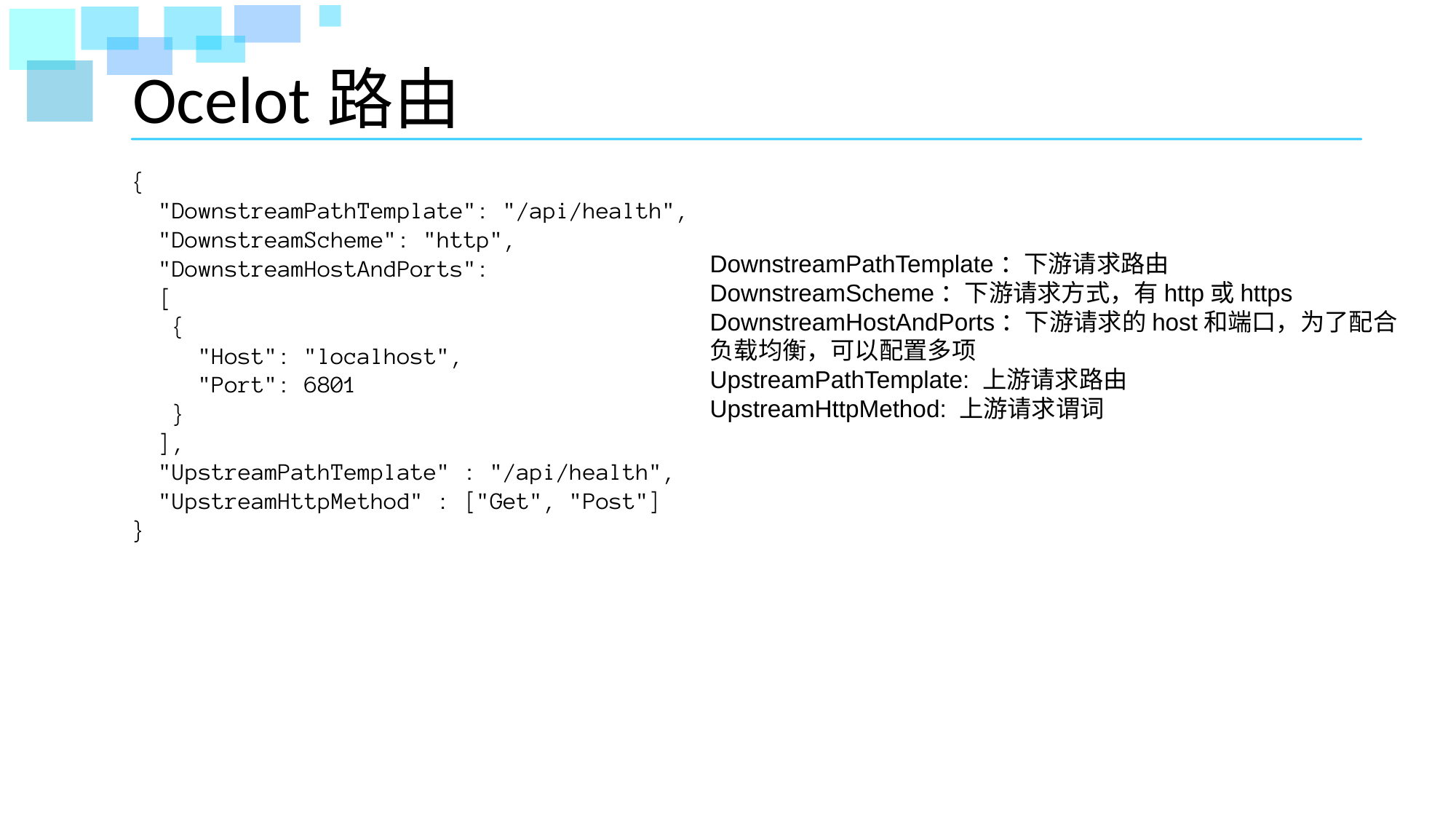

# Ocelot路由
{
  "DownstreamPathTemplate": "/api/health",
  "DownstreamScheme": "http",
  "DownstreamHostAndPorts":
  [
   {
     "Host": "localhost",
     "Port": 6801
   }
  ],
  "UpstreamPathTemplate" : "/api/health",
  "UpstreamHttpMethod" : ["Get", "Post"]
}
DownstreamPathTemplate：下游请求路由
DownstreamScheme：下游请求方式，有http或https
DownstreamHostAndPorts：下游请求的host和端口，为了配合负载均衡，可以配置多项
UpstreamPathTemplate: 上游请求路由
UpstreamHttpMethod: 上游请求谓词